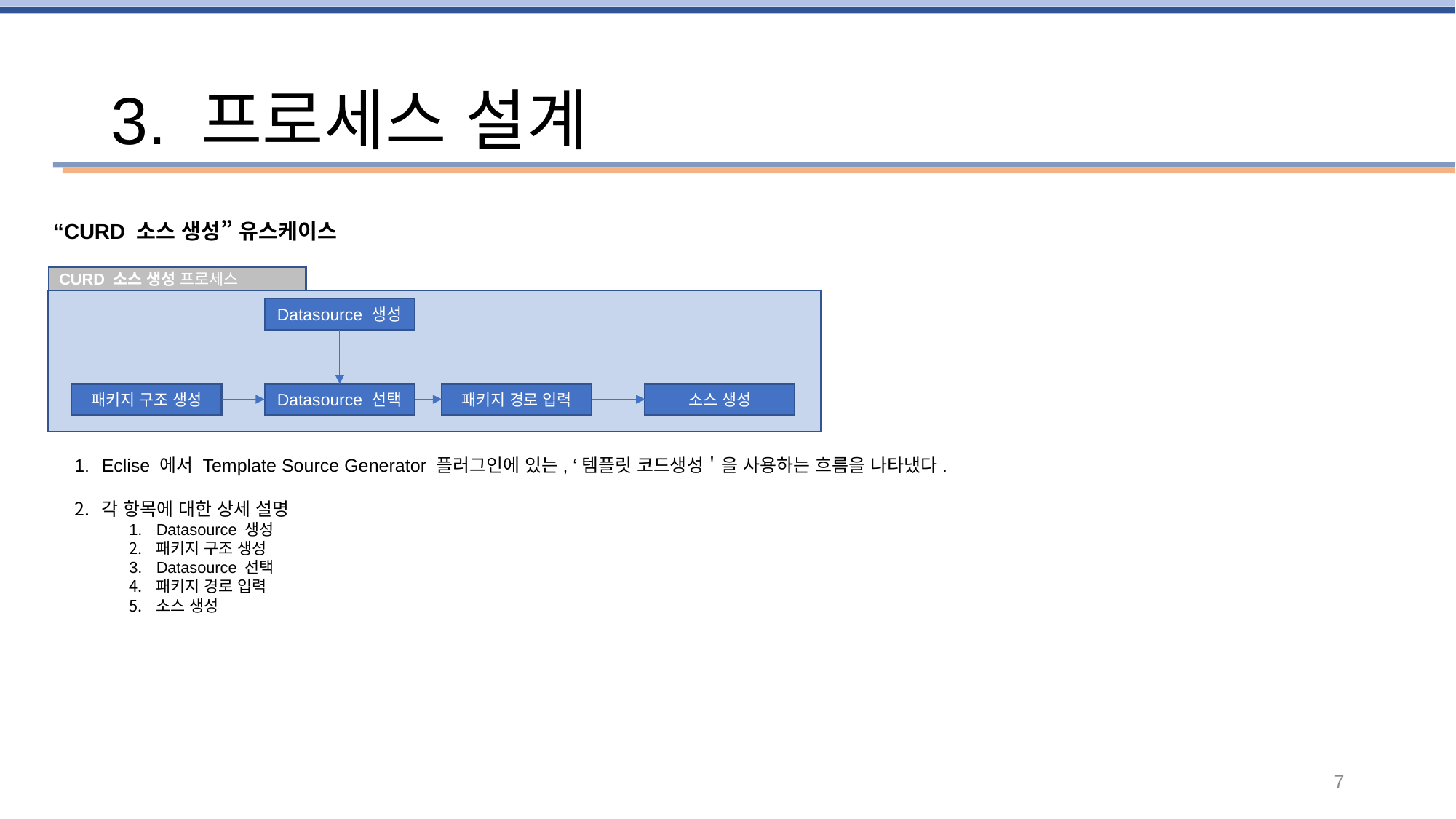

# 3. 프로세스 설계
“CURD 소스 생성” 유스케이스
CURD 소스 생성 프로세스

Datasource 생성
패키지 구조 생성
Datasource 선택
패키지 경로 입력
소스 생성
Eclise 에서 Template Source Generator 플러그인에 있는, ‘템플릿 코드생성＇을 사용하는 흐름을 나타냈다.

각 항목에 대한 상세 설명
Datasource 생성
패키지 구조 생성
Datasource 선택
패키지 경로 입력
소스 생성

7